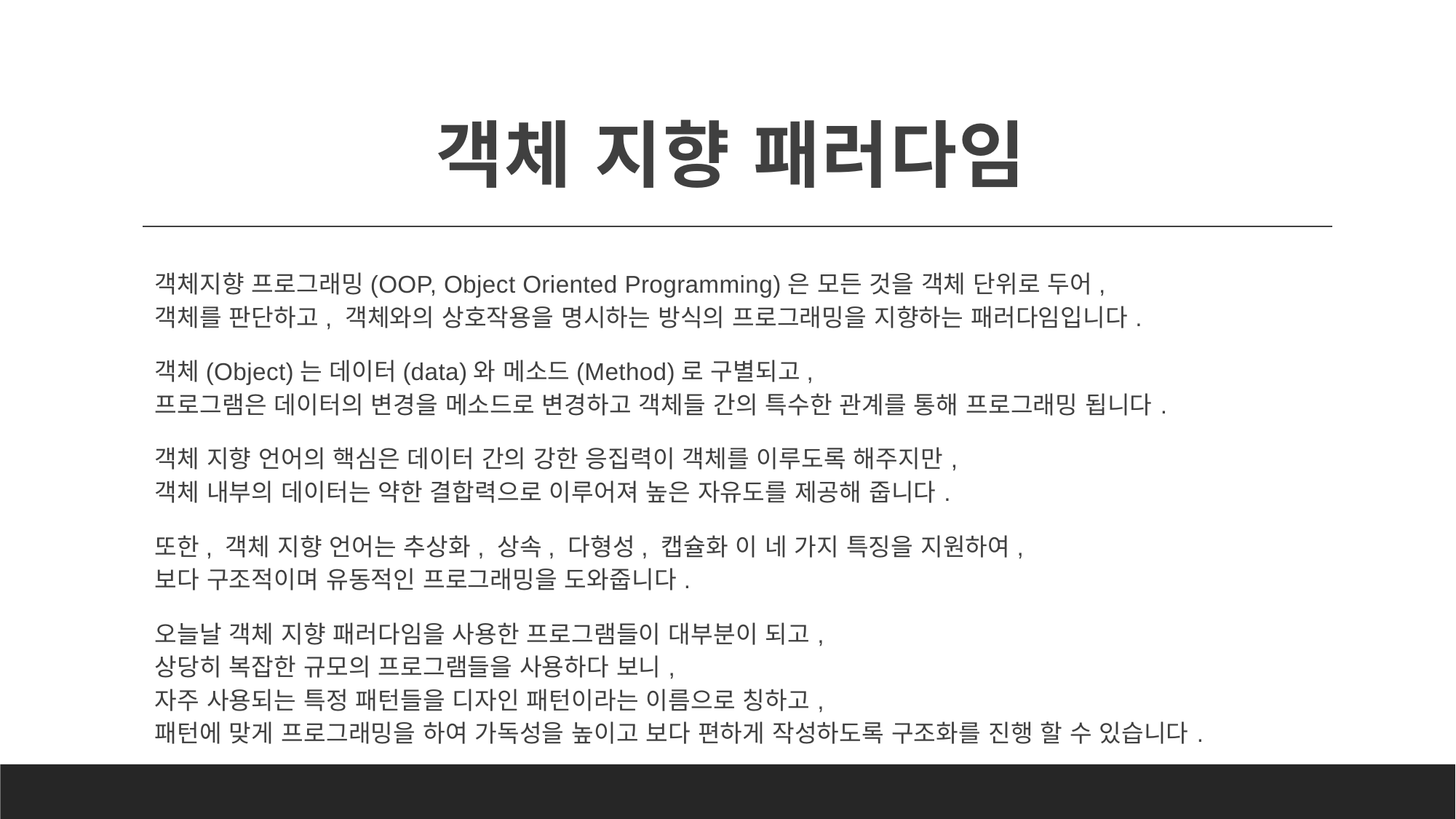

# 객체 지향 패러다임
객체지향 프로그래밍(OOP, Object Oriented Programming)은 모든 것을 객체 단위로 두어,
객체를 판단하고, 객체와의 상호작용을 명시하는 방식의 프로그래밍을 지향하는 패러다임입니다.
객체(Object)는 데이터(data)와 메소드(Method)로 구별되고,
프로그램은 데이터의 변경을 메소드로 변경하고 객체들 간의 특수한 관계를 통해 프로그래밍 됩니다.
객체 지향 언어의 핵심은 데이터 간의 강한 응집력이 객체를 이루도록 해주지만,
객체 내부의 데이터는 약한 결합력으로 이루어져 높은 자유도를 제공해 줍니다.
또한, 객체 지향 언어는 추상화, 상속, 다형성, 캡슐화 이 네 가지 특징을 지원하여,
보다 구조적이며 유동적인 프로그래밍을 도와줍니다.
오늘날 객체 지향 패러다임을 사용한 프로그램들이 대부분이 되고,
상당히 복잡한 규모의 프로그램들을 사용하다 보니,
자주 사용되는 특정 패턴들을 디자인 패턴이라는 이름으로 칭하고,
패턴에 맞게 프로그래밍을 하여 가독성을 높이고 보다 편하게 작성하도록 구조화를 진행 할 수 있습니다.